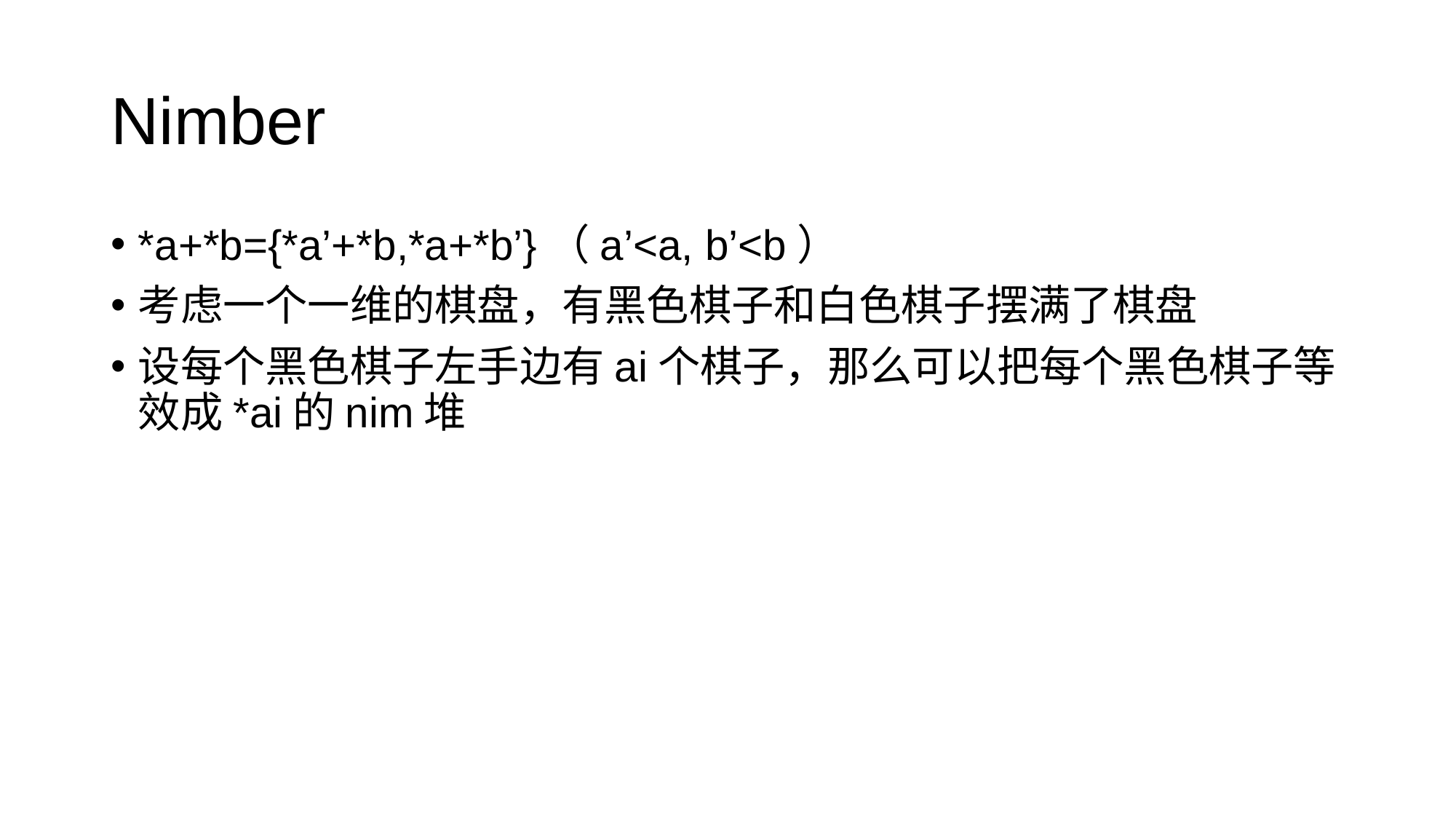

# Nimber
*a+*b={*a’+*b,*a+*b’}（a’<a, b’<b）
考虑一个一维的棋盘，有黑色棋子和白色棋子摆满了棋盘
设每个黑色棋子左手边有ai个棋子，那么可以把每个黑色棋子等效成*ai的nim堆